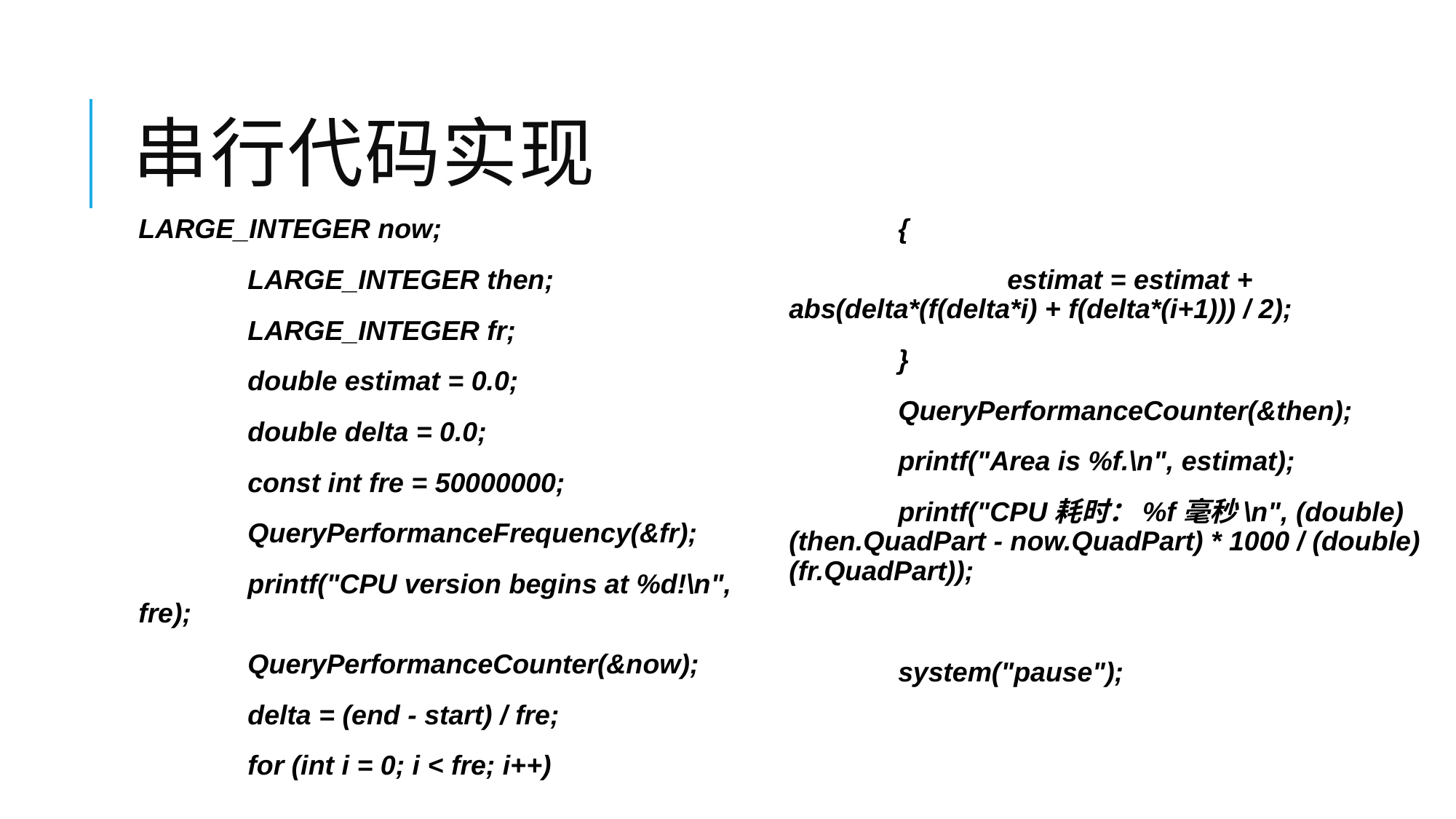

# 串行代码实现
LARGE_INTEGER now;
	LARGE_INTEGER then;
	LARGE_INTEGER fr;
	double estimat = 0.0;
	double delta = 0.0;
	const int fre = 50000000;
	QueryPerformanceFrequency(&fr);
	printf("CPU version begins at %d!\n", fre);
	QueryPerformanceCounter(&now);
	delta = (end - start) / fre;
	for (int i = 0; i < fre; i++)
	{
		estimat = estimat + abs(delta*(f(delta*i) + f(delta*(i+1))) / 2);
	}
	QueryPerformanceCounter(&then);
	printf("Area is %f.\n", estimat);
	printf("CPU耗时：%f毫秒\n", (double)(then.QuadPart - now.QuadPart) * 1000 / (double)(fr.QuadPart));

	system("pause");